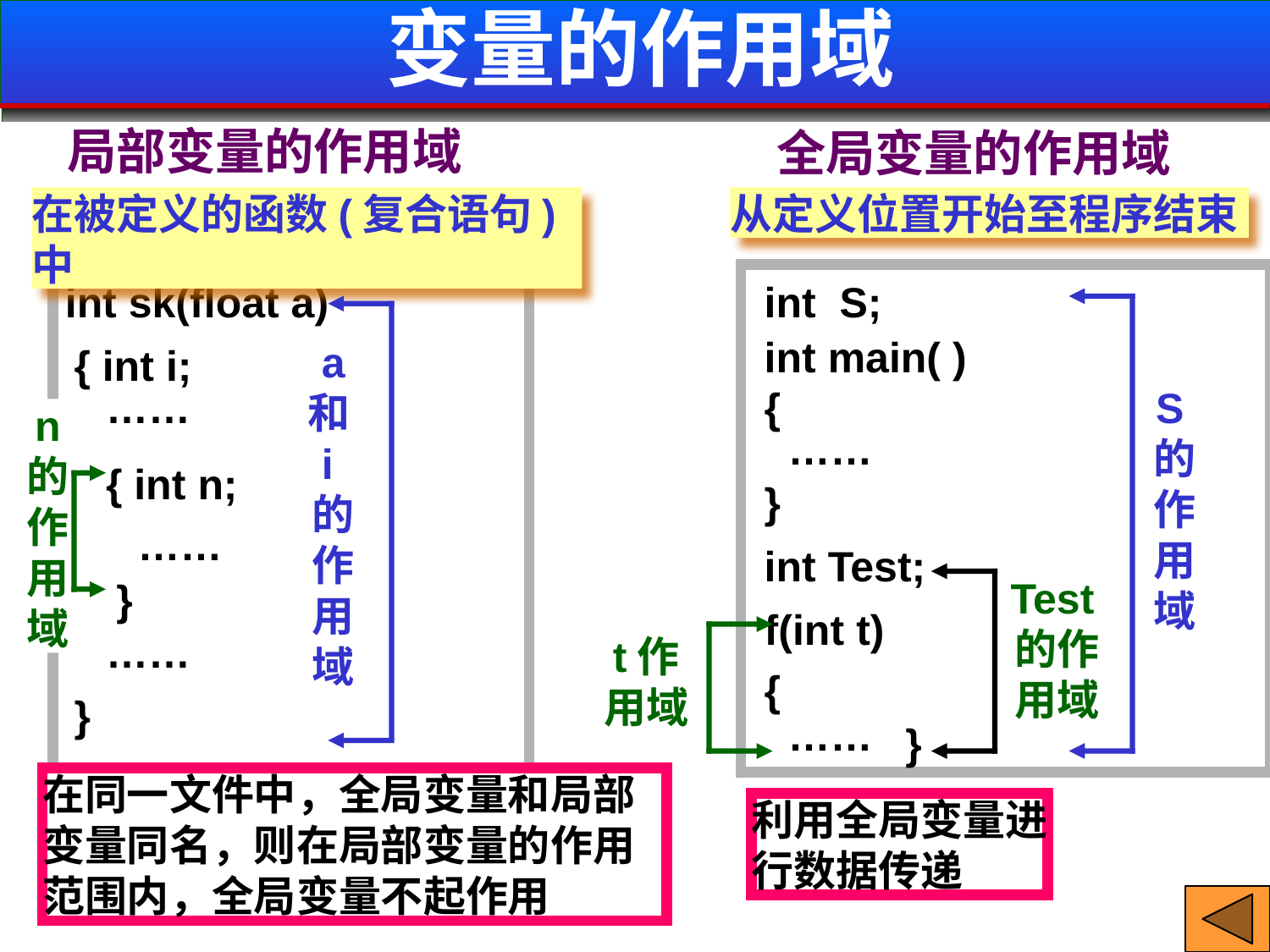

# 变量的作用域

 局部变量的作用域
 全局变量的作用域
在被定义的函数(复合语句)中
从定义位置开始至程序结束

int sk(float a)
{ int i;
……
{ int n;
……
}
……
}

int  S;
int main( )
{
……
}
int Test;
f(int t)
{
……
}

a 和  i  的作用域
S的作用域
n 的 作用域

Test的作用域

t作用域

在同一文件中，全局变量和局部变量同名，则在局部变量的作用范围内，全局变量不起作用
利用全局变量进行数据传递